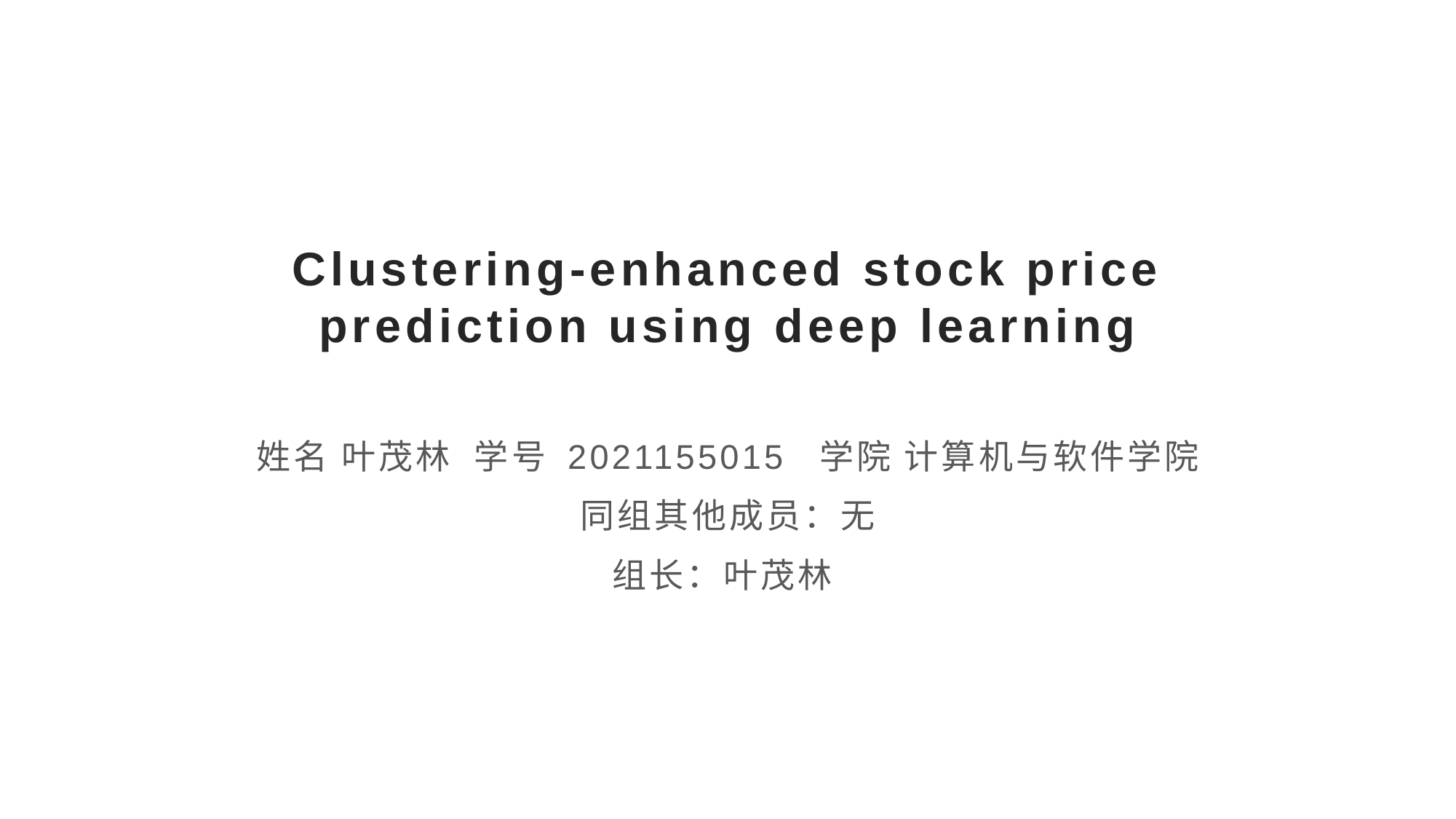

# Clustering-enhanced stock price prediction using deep learning
姓名 叶茂林  学号 2021155015  学院 计算机与软件学院
同组其他成员：无
组长：叶茂林